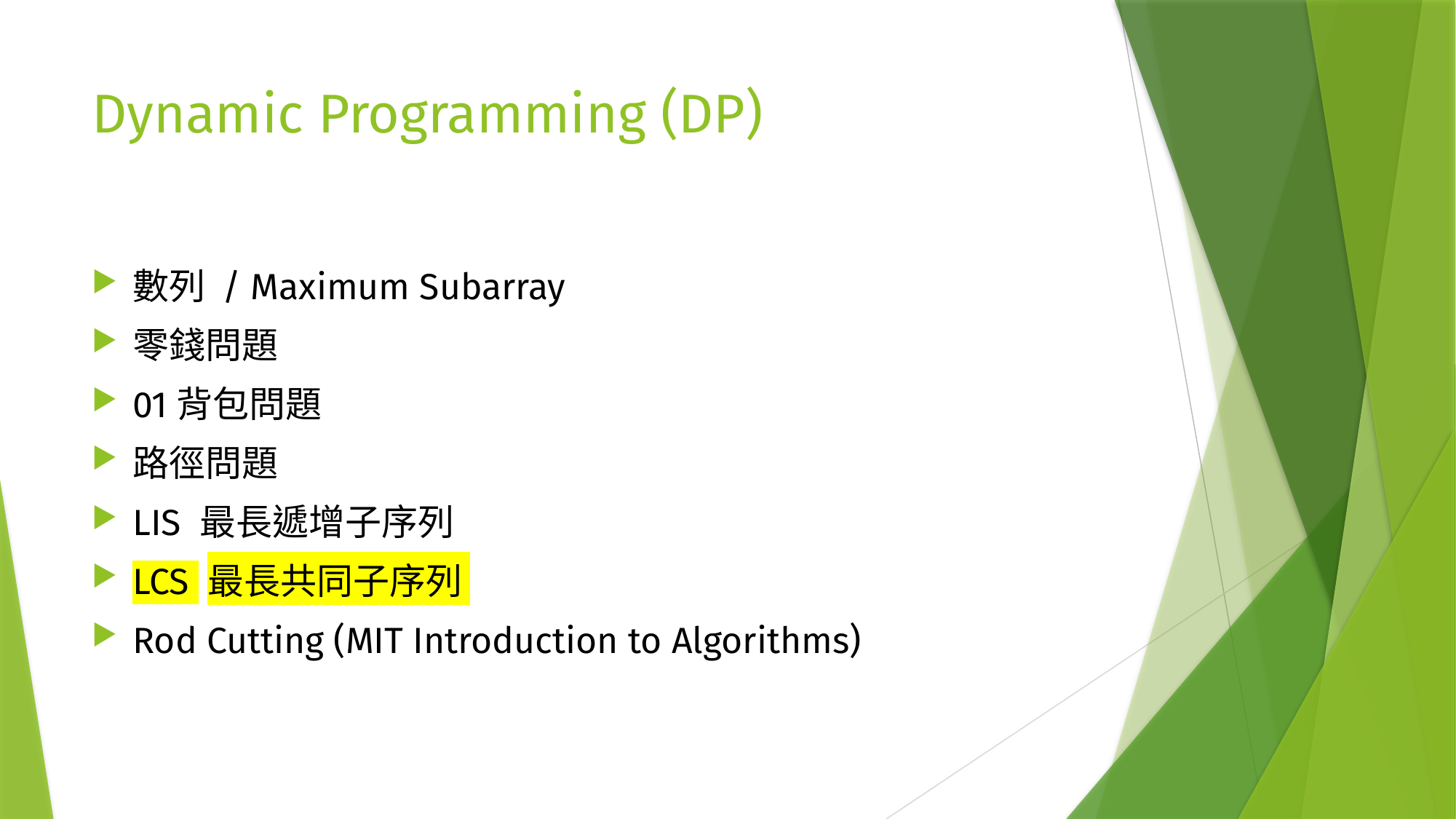

# Dynamic Programming (DP)
數列 / Maximum Subarray
零錢問題
01背包問題
路徑問題
LIS 最長遞增子序列
LCS 最長共同子序列
Rod Cutting (MIT Introduction to Algorithms)